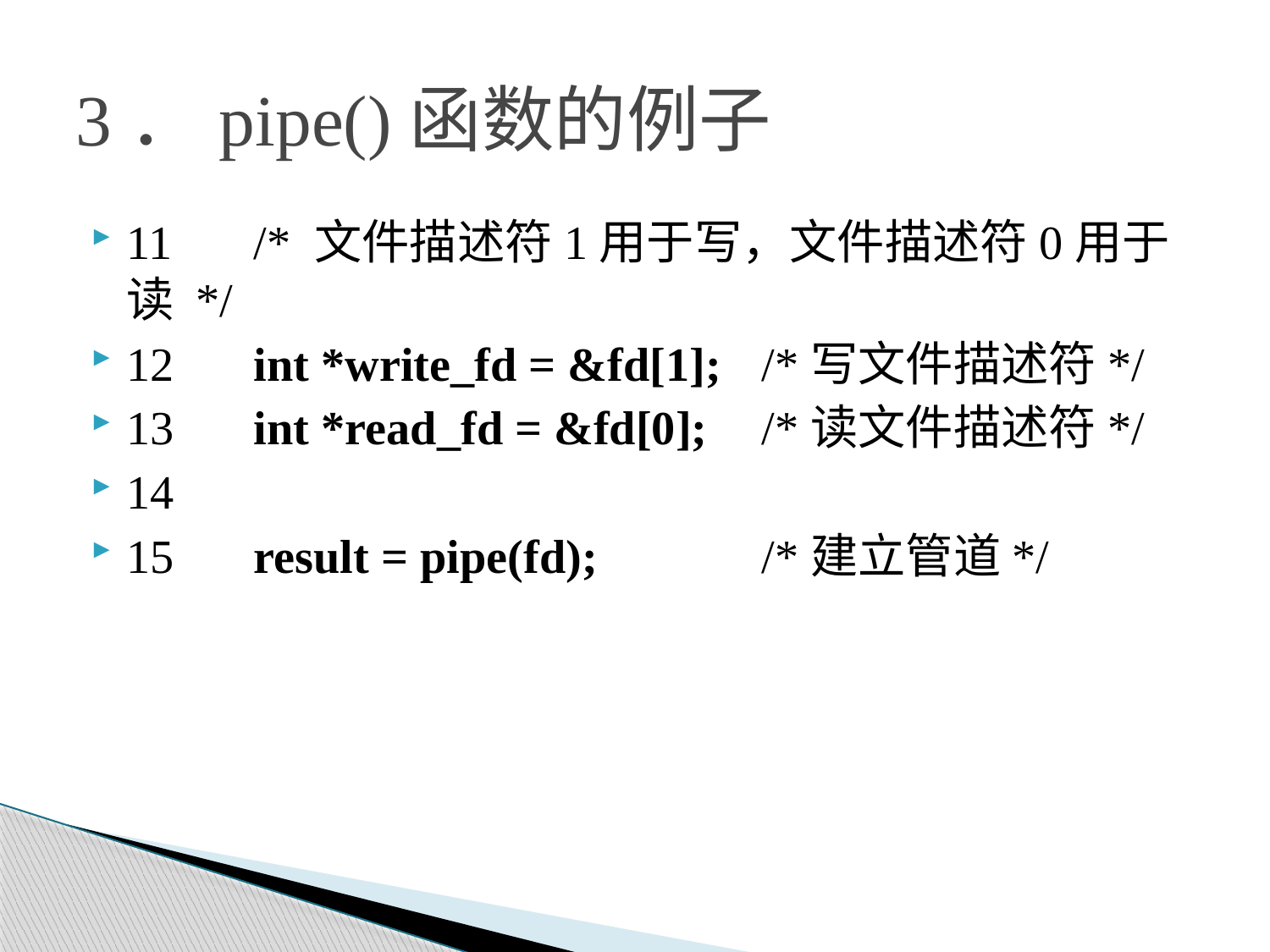

# 3．pipe()函数的例子
11	/* 文件描述符1用于写，文件描述符0用于读 */
12	int *write_fd = &fd[1];	/*写文件描述符*/
13	int *read_fd = &fd[0];	/*读文件描述符*/
14
15	result = pipe(fd);		/*建立管道*/